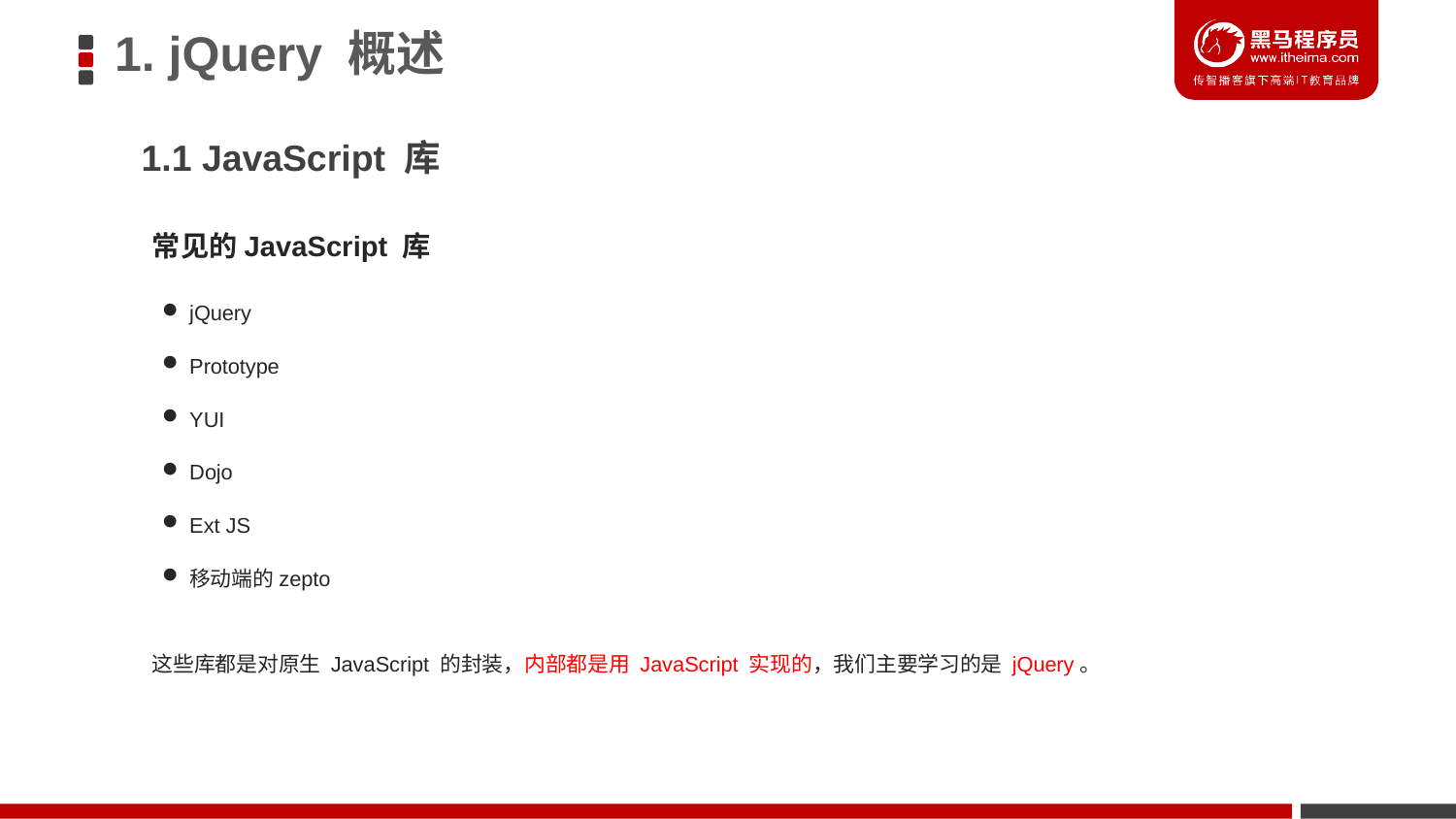

# 1. jQuery 概述
1.1 JavaScript 库
常见的JavaScript 库
jQuery
Prototype
YUI
Dojo
Ext JS
移动端的zepto
这些库都是对原生 JavaScript 的封装，内部都是用 JavaScript 实现的，我们主要学习的是 jQuery。